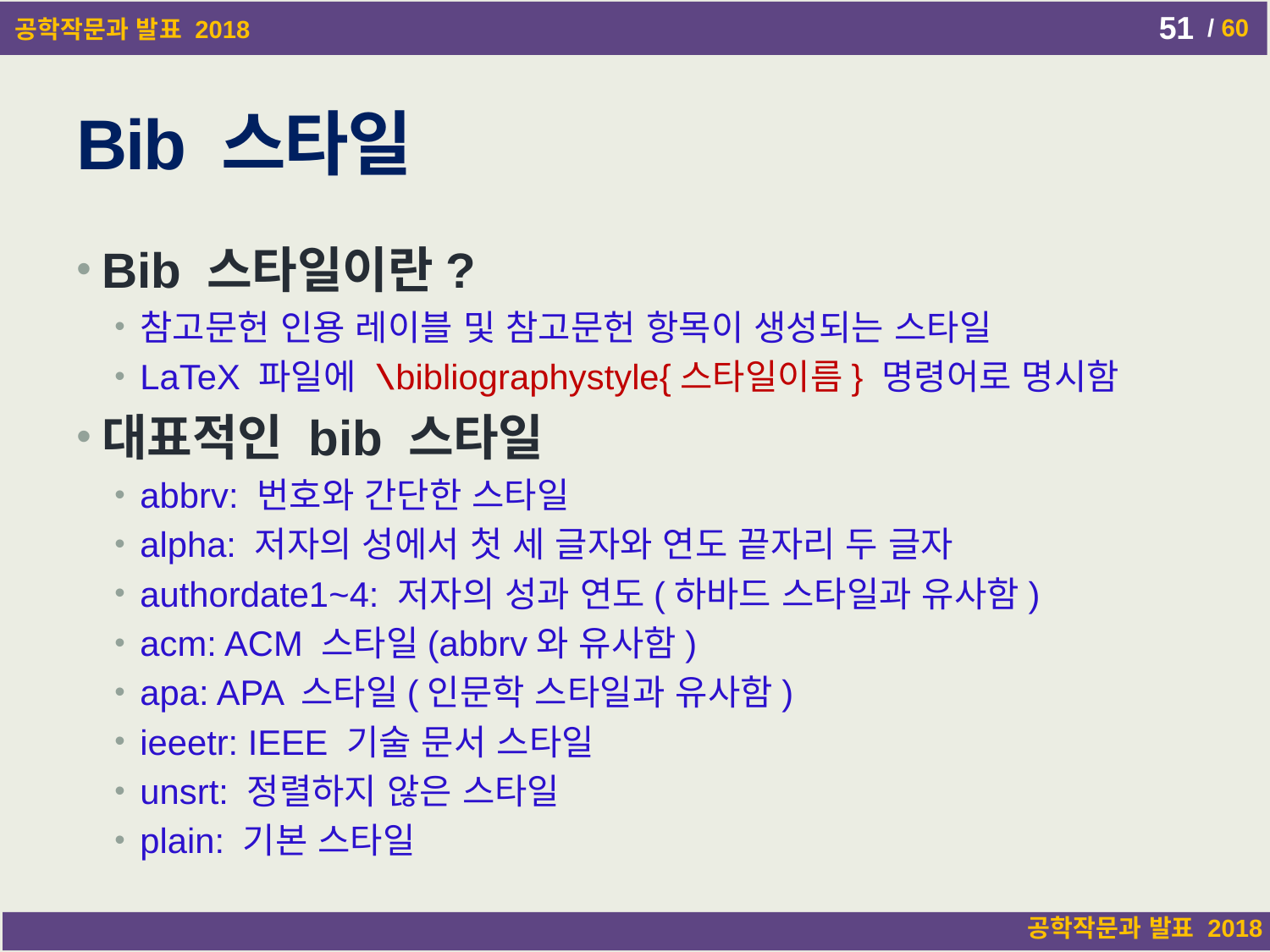

51
# Bib 스타일
Bib 스타일이란?
참고문헌 인용 레이블 및 참고문헌 항목이 생성되는 스타일
LaTeX 파일에 \bibliographystyle{스타일이름} 명령어로 명시함
대표적인 bib 스타일
abbrv: 번호와 간단한 스타일
alpha: 저자의 성에서 첫 세 글자와 연도 끝자리 두 글자
authordate1~4: 저자의 성과 연도(하바드 스타일과 유사함)
acm: ACM 스타일(abbrv와 유사함)
apa: APA 스타일(인문학 스타일과 유사함)
ieeetr: IEEE 기술 문서 스타일
unsrt: 정렬하지 않은 스타일
plain: 기본 스타일